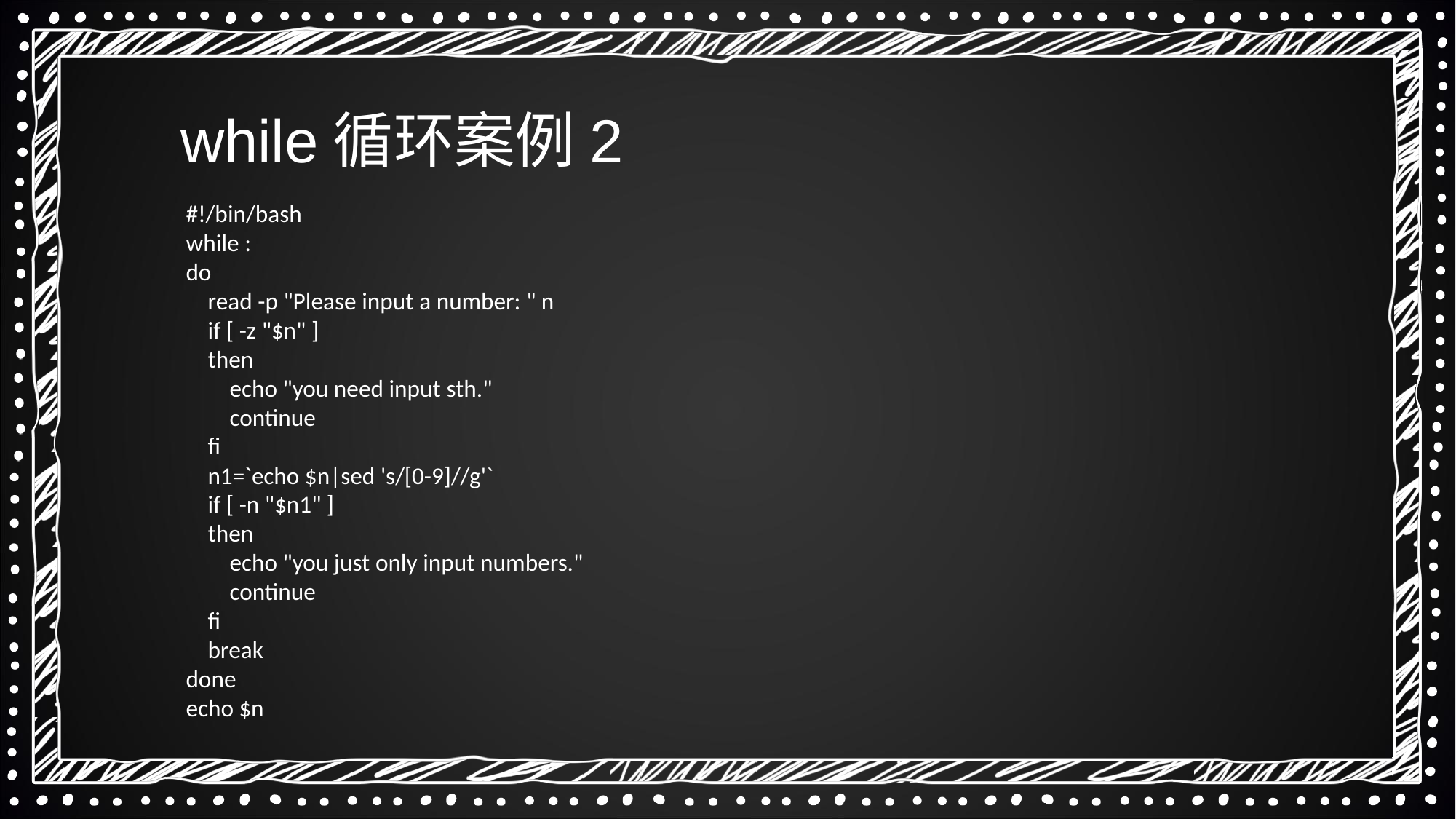

while循环案例2
#!/bin/bash
while :
do
    read -p "Please input a number: " n
    if [ -z "$n" ]
    then
        echo "you need input sth."
        continue
    fi
    n1=`echo $n|sed 's/[0-9]//g'`
    if [ -n "$n1" ]
    then
        echo "you just only input numbers."
        continue
    fi
    break
done
echo $n